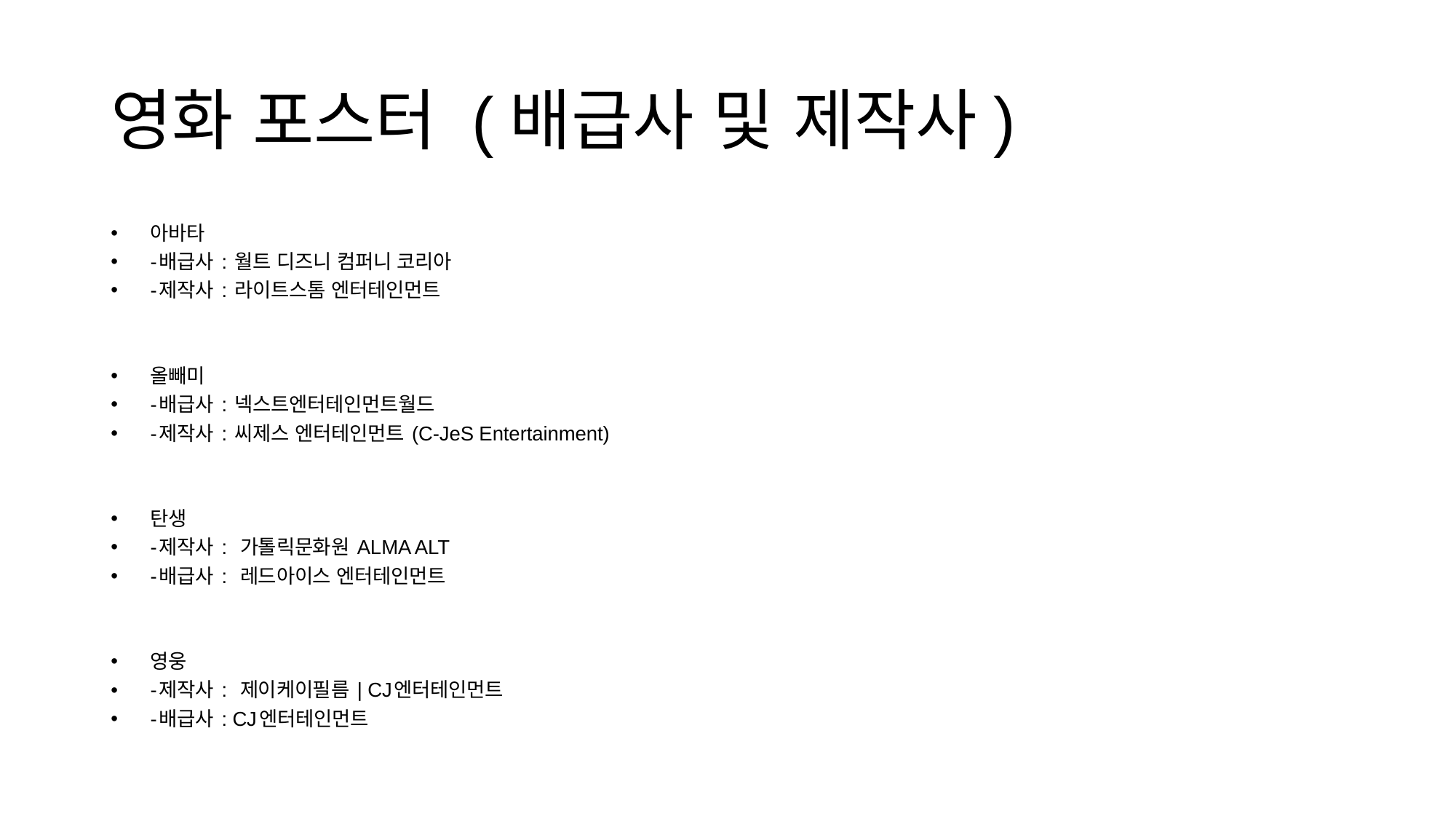

# 영화 포스터 (배급사 및 제작사)
아바타
-배급사 : 월트 디즈니 컴퍼니 코리아
-제작사 : 라이트스톰 엔터테인먼트

올빼미
-배급사 : 넥스트엔터테인먼트월드
-제작사 : 씨제스 엔터테인먼트 (C-JeS Entertainment)

탄생
-제작사 :  가톨릭문화원 ALMA ALT
-배급사 :  레드아이스 엔터테인먼트

영웅
-제작사 :  제이케이필름 | CJ엔터테인먼트
-배급사 : CJ엔터테인먼트